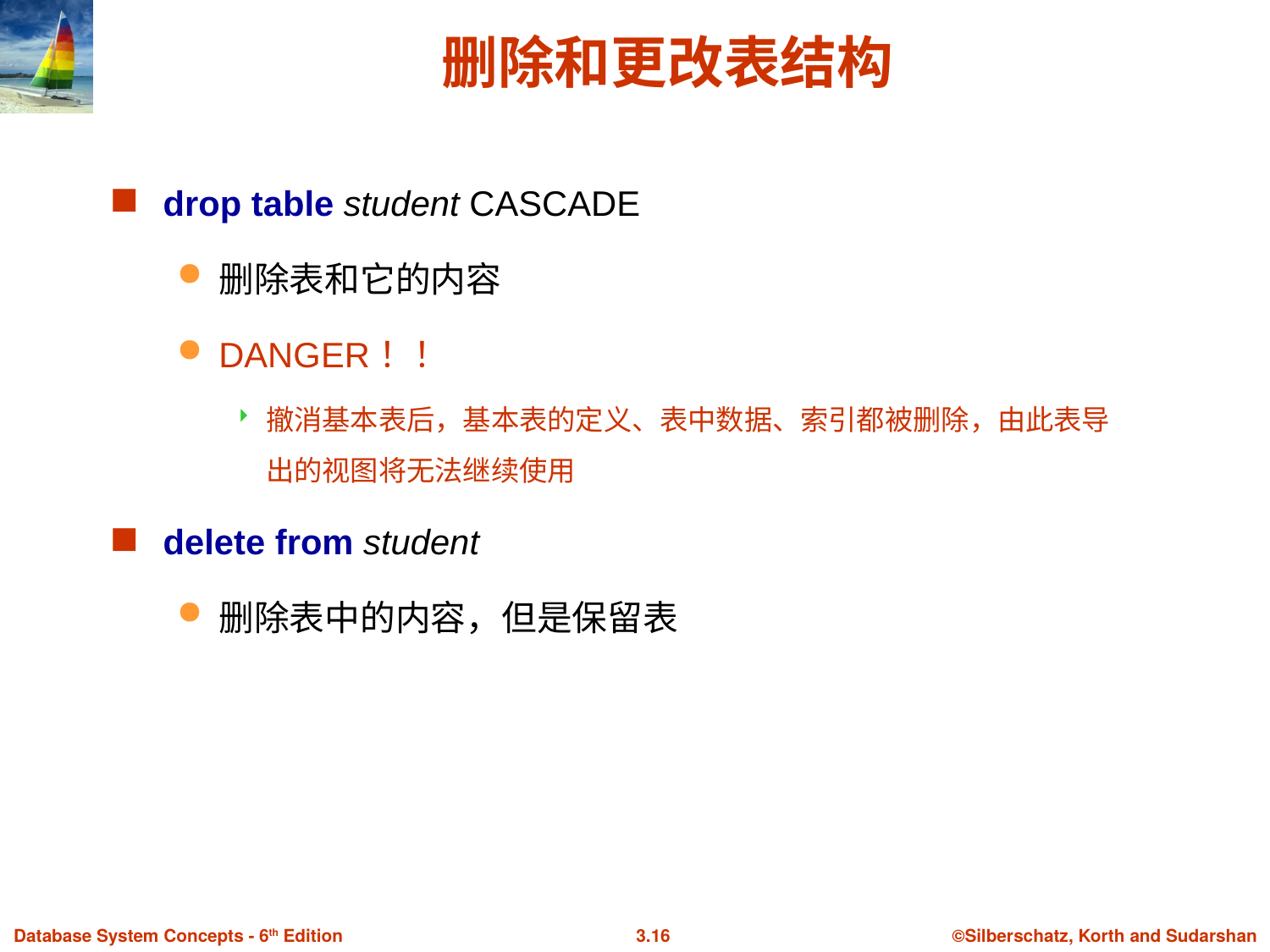

# 删除和更改表结构
drop table student CASCADE
删除表和它的内容
DANGER！！
撤消基本表后，基本表的定义、表中数据、索引都被删除，由此表导出的视图将无法继续使用
delete from student
删除表中的内容，但是保留表